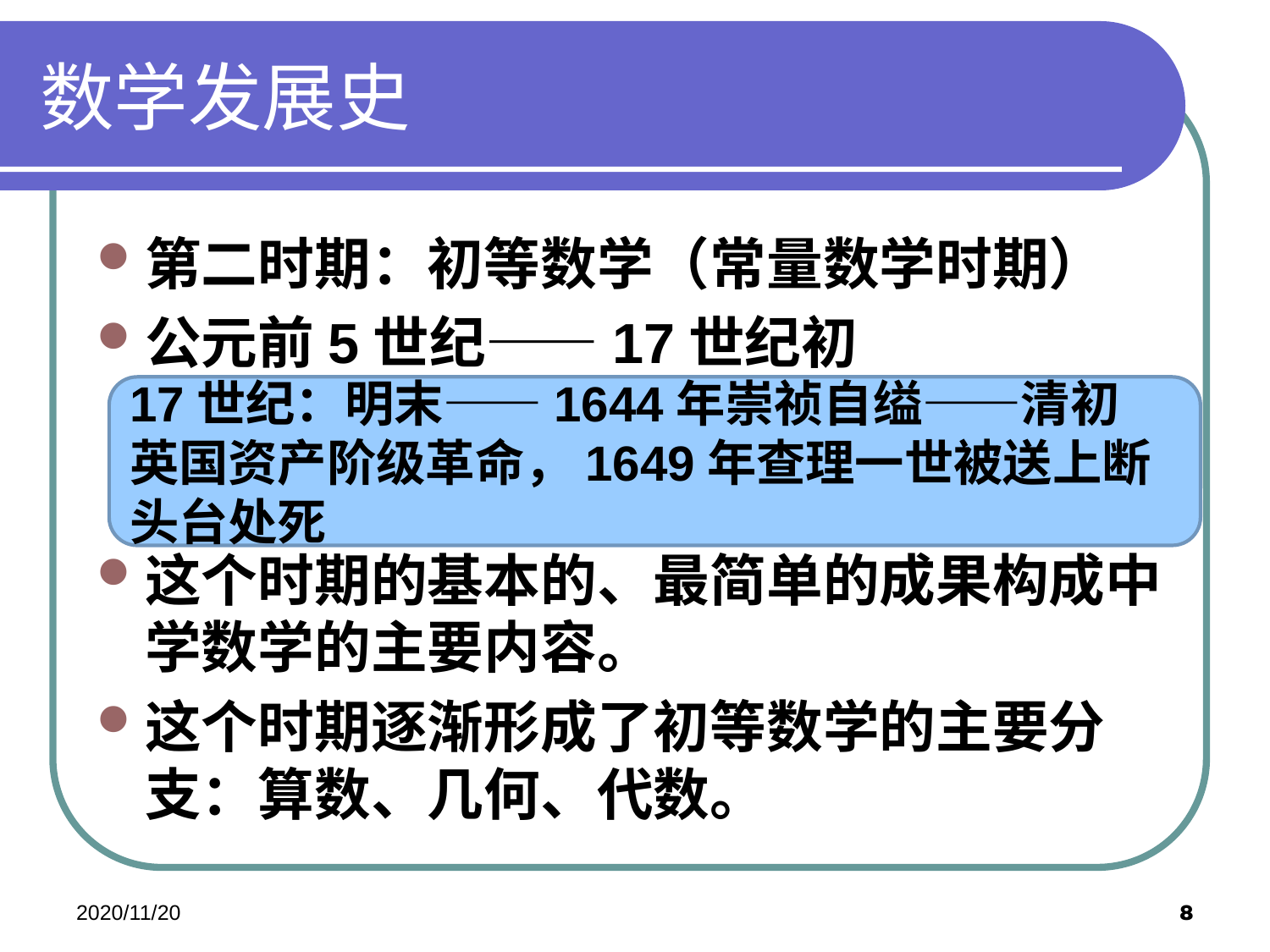

# 数学发展史
第二时期：初等数学（常量数学时期）
公元前5世纪——17世纪初

这个时期的基本的、最简单的成果构成中学数学的主要内容。
这个时期逐渐形成了初等数学的主要分支：算数、几何、代数。
17世纪：明末——1644年崇祯自缢——清初
英国资产阶级革命，1649年查理一世被送上断头台处死
2020/11/20
8